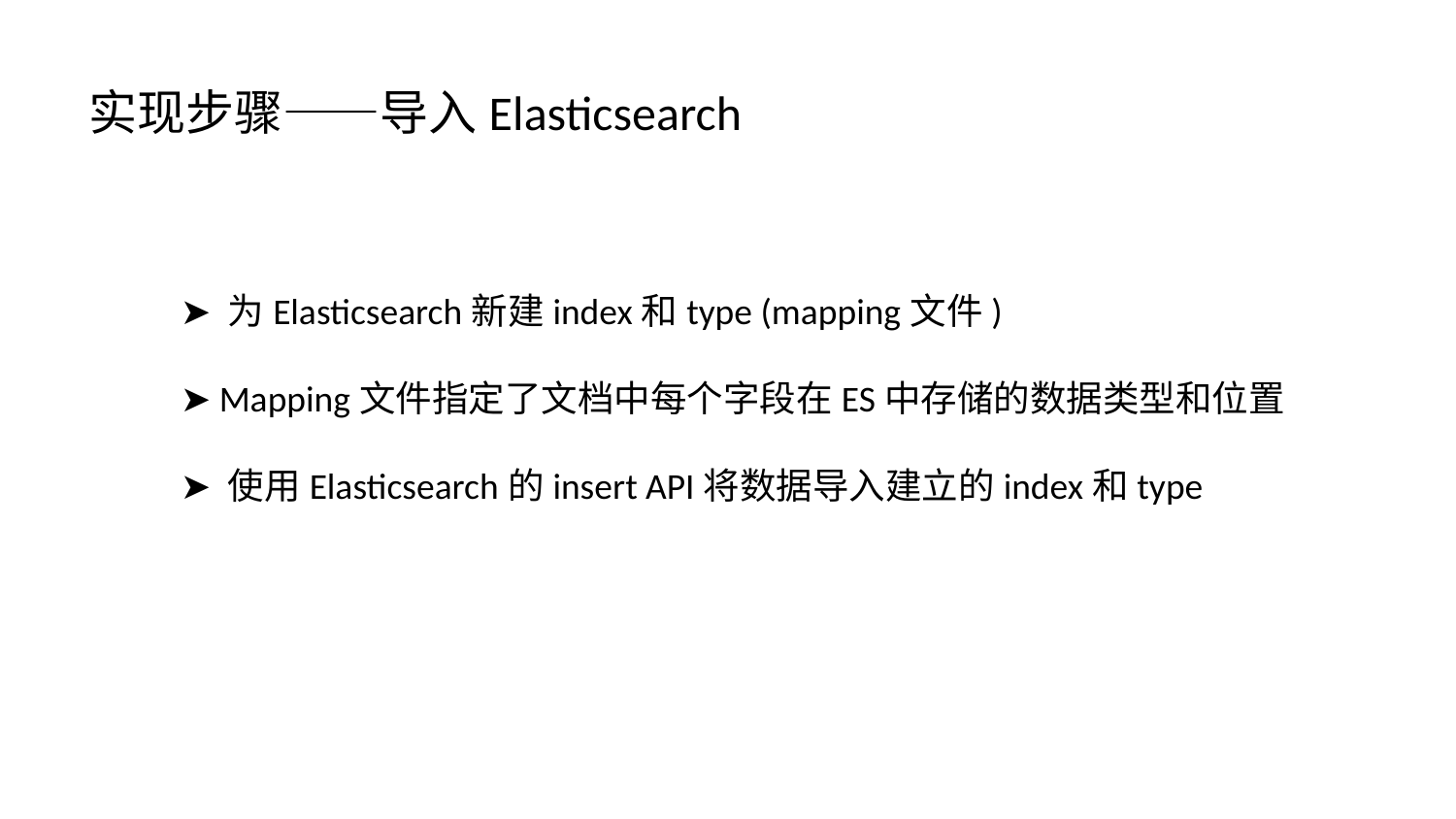

# 实现步骤——导入Elasticsearch
➤ 为Elasticsearch新建index和type (mapping文件)
➤ Mapping文件指定了文档中每个字段在ES中存储的数据类型和位置
➤ 使用Elasticsearch的insert API将数据导入建立的index和type